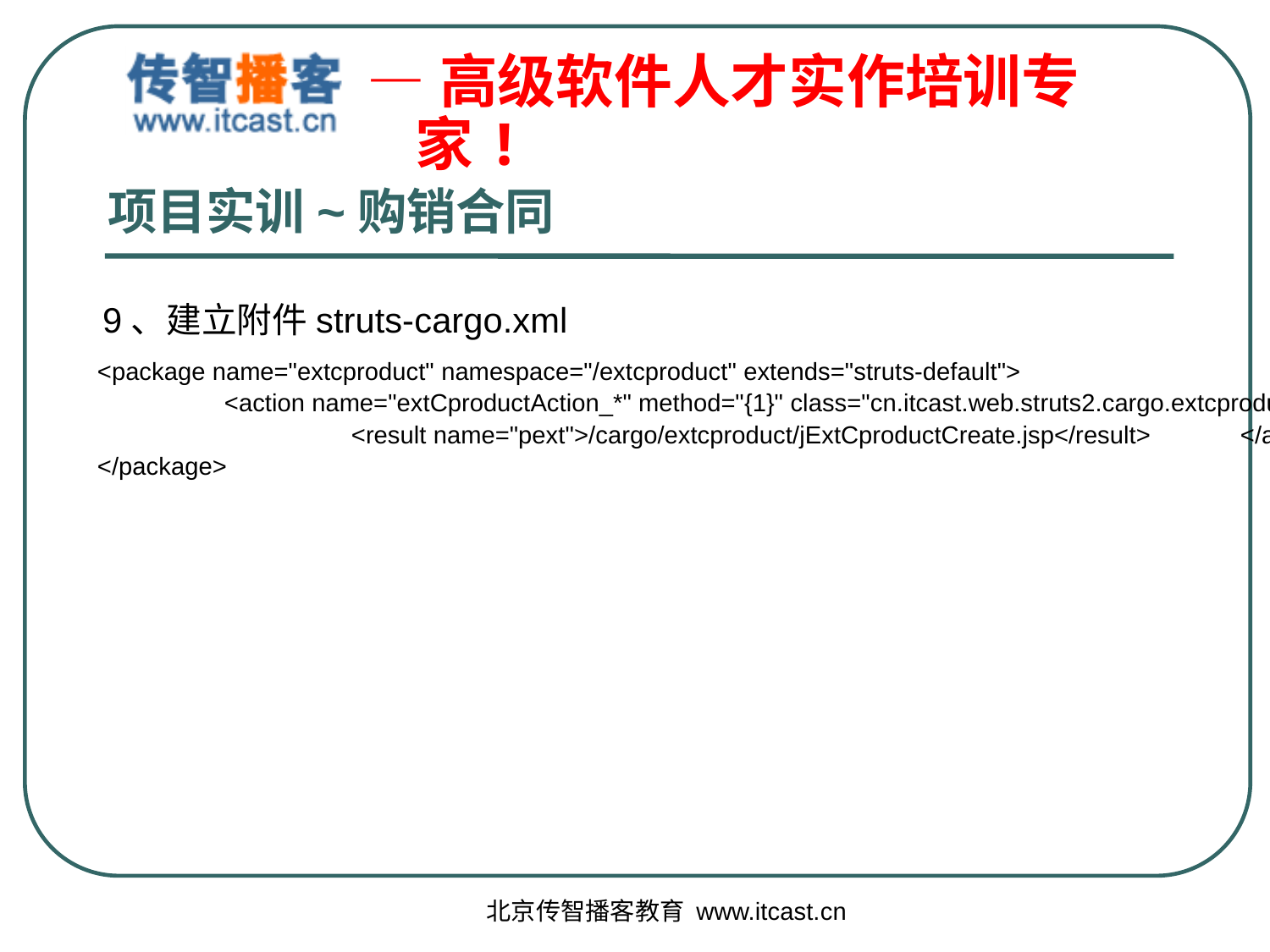

# 项目实训~购销合同
9、建立附件struts-cargo.xml
<package name="extcproduct" namespace="/extcproduct" extends="struts-default">
	<action name="extCproductAction_*" method="{1}" class="cn.itcast.web.struts2.cargo.extcproduct.ExtCproductAction">
		<result name="pext">/cargo/extcproduct/jExtCproductCreate.jsp</result>	</action>
</package>
北京传智播客教育 www.itcast.cn